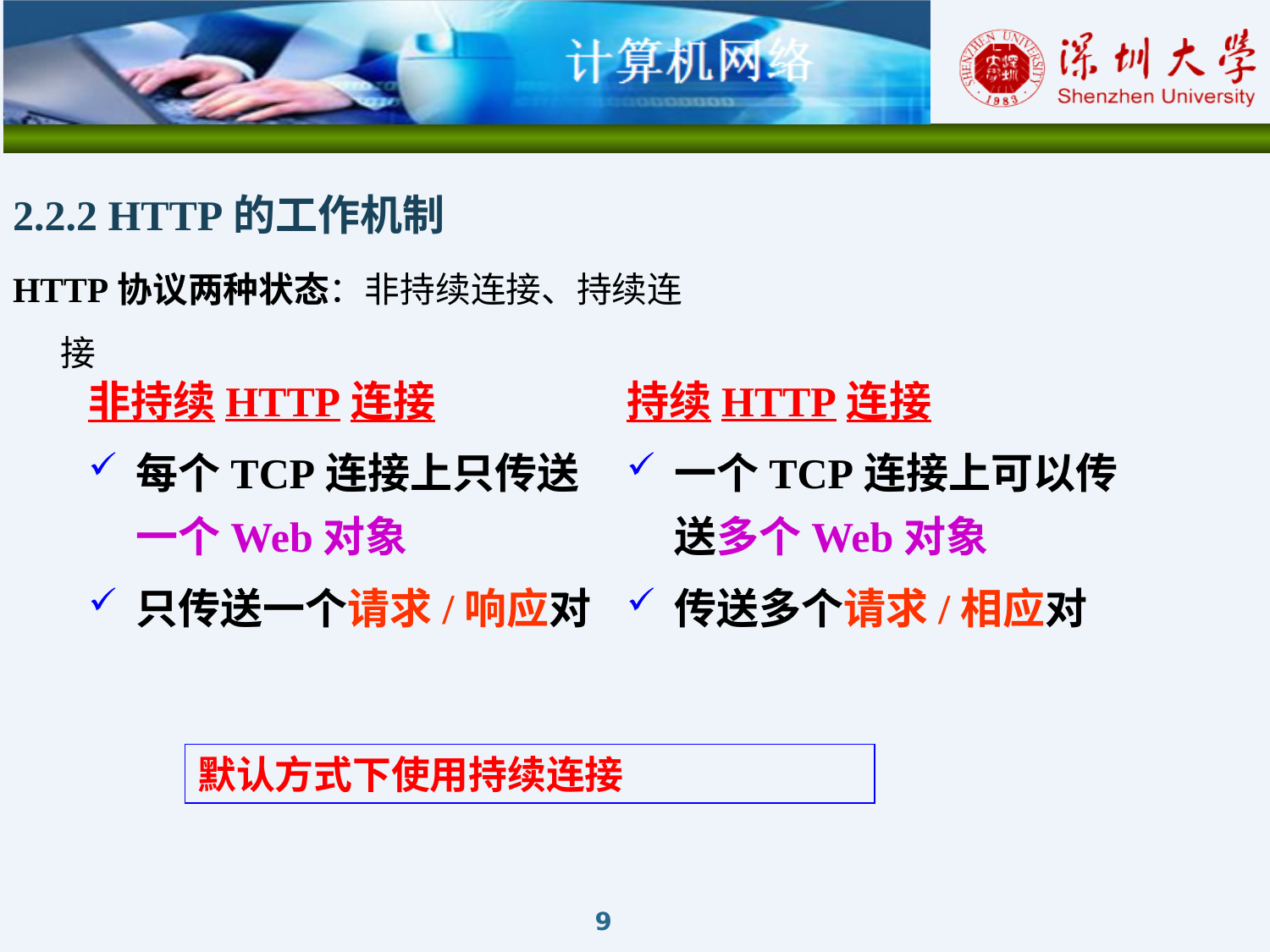

2.2.2 HTTP的工作机制
HTTP协议两种状态：非持续连接、持续连接
非持续HTTP连接
每个TCP连接上只传送一个Web对象
只传送一个请求/响应对
持续HTTP连接
一个TCP连接上可以传送多个Web对象
传送多个请求/相应对
默认方式下使用持续连接
9